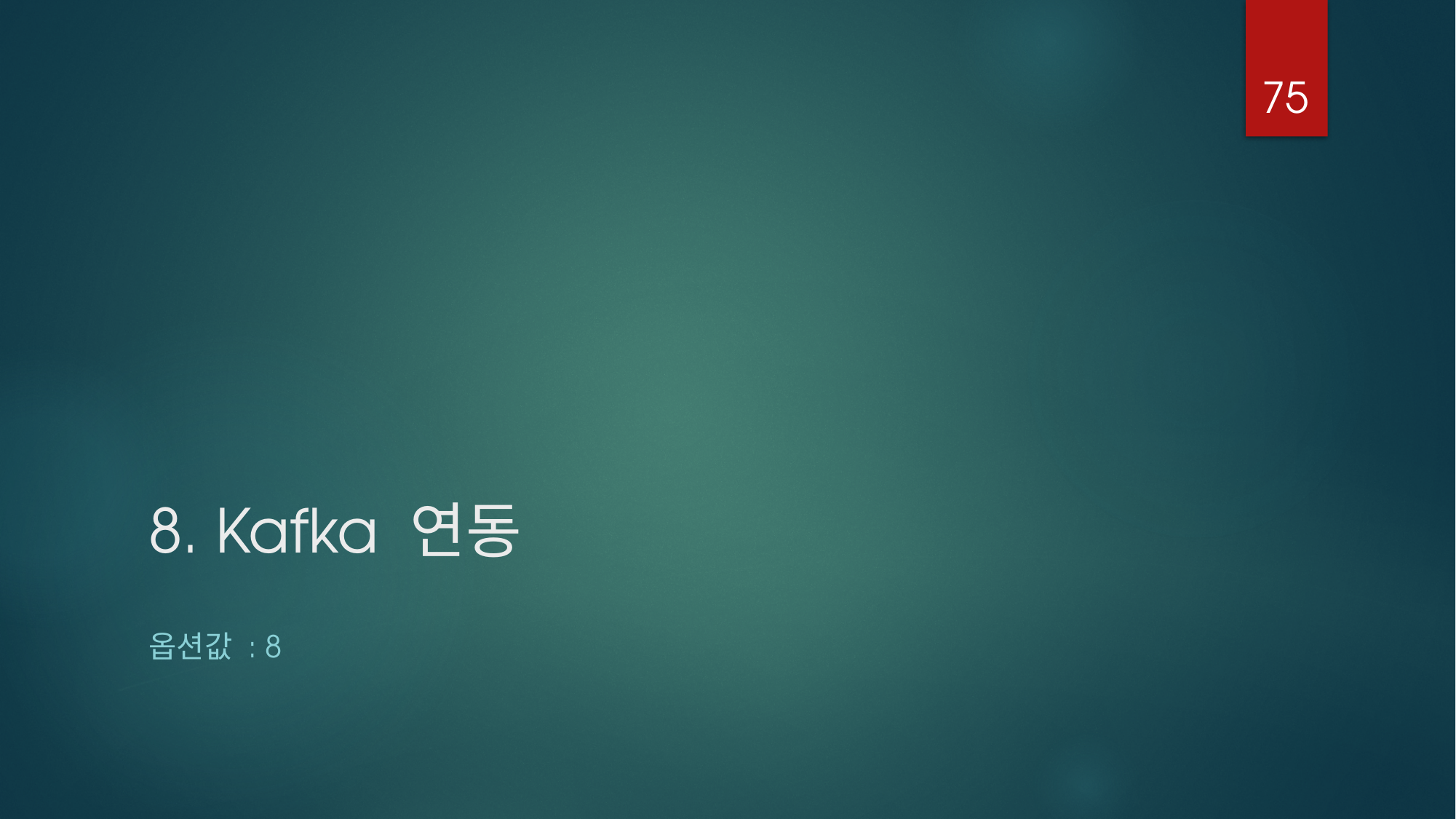

75
# 8. Kafka 연동

옵션값 : 8